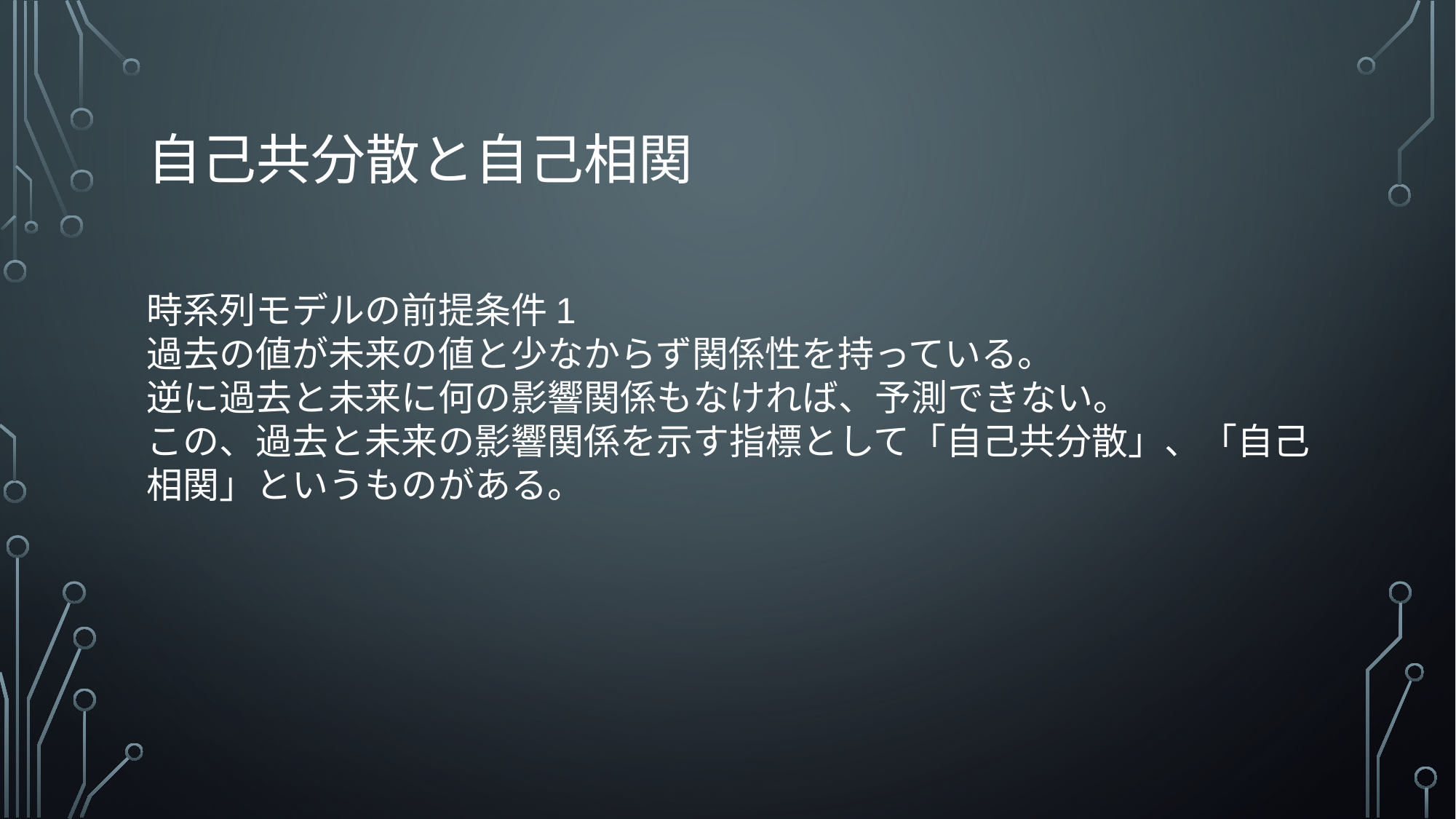

# 自己共分散と自己相関
時系列モデルの前提条件1
過去の値が未来の値と少なからず関係性を持っている。
逆に過去と未来に何の影響関係もなければ、予測できない。
この、過去と未来の影響関係を示す指標として「自己共分散」、「自己相関」というものがある。